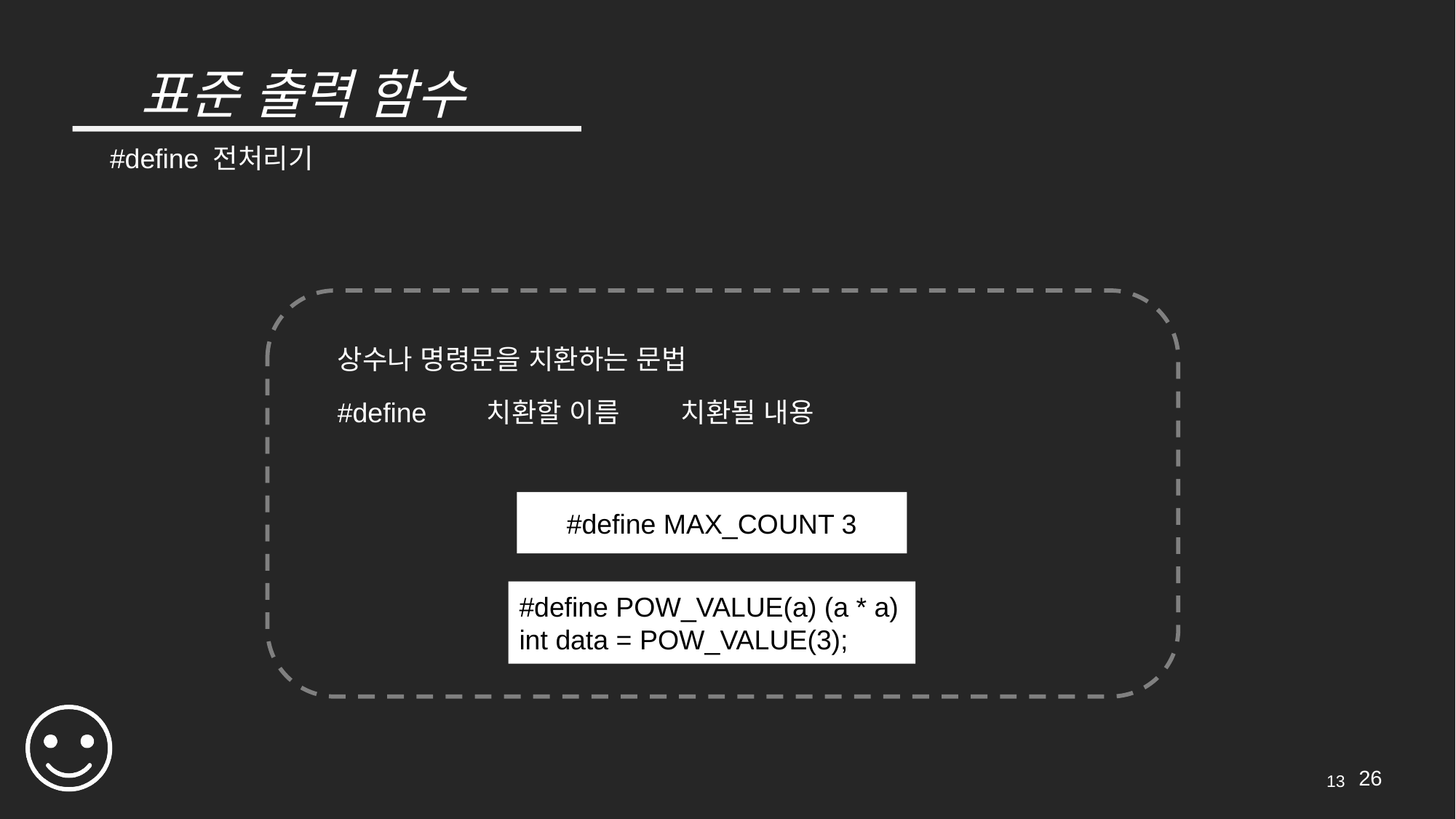

# 표준 출력 함수

#define 전처리기

상수나 명령문을 치환하는 문법
#define       치환할 이름        치환될 내용
#define MAX_COUNT 3
#define POW_VALUE(a) (a * a)
int data = POW_VALUE(3);
13